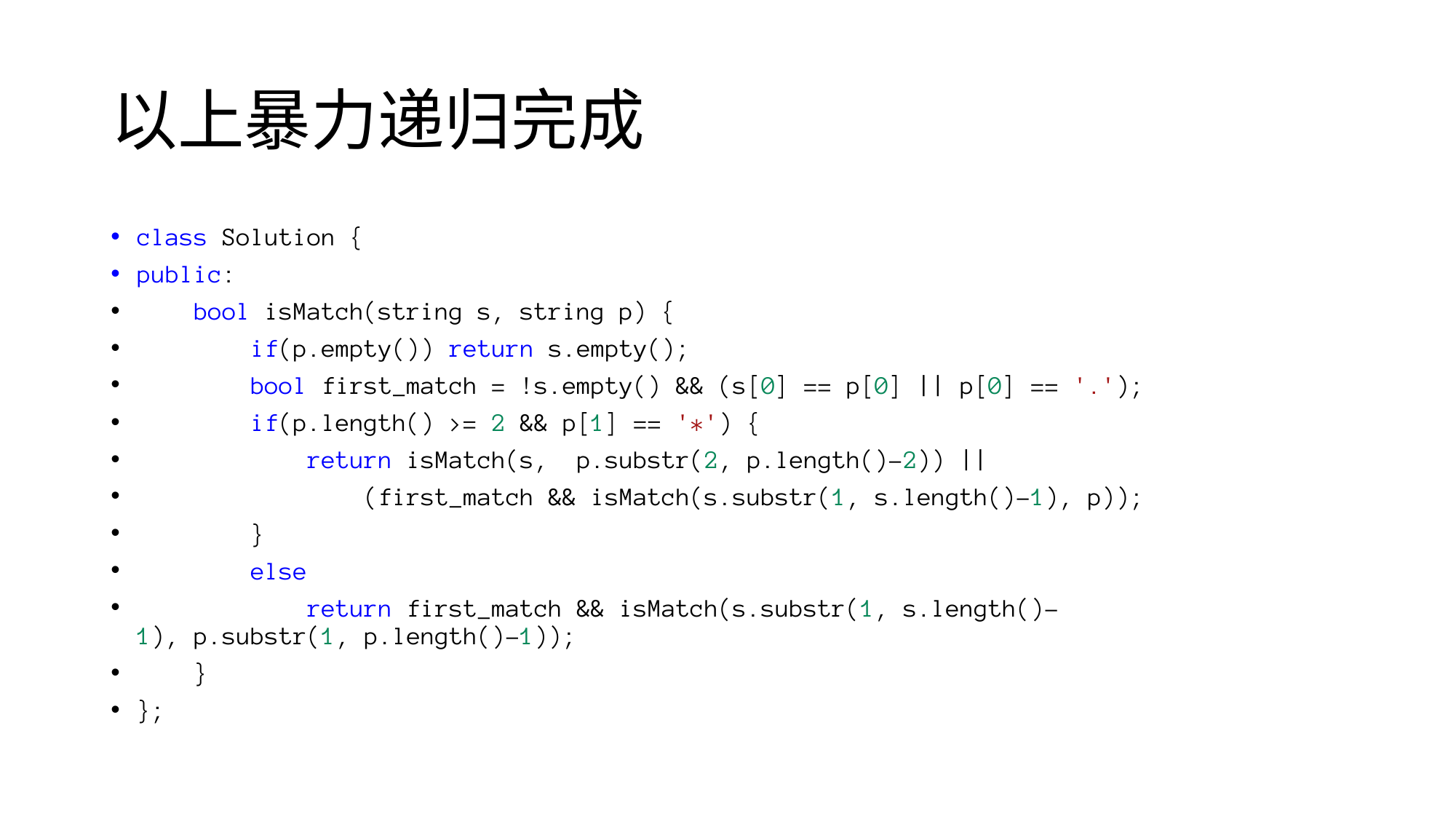

# 以上暴力递归完成
class Solution {
public:
    bool isMatch(string s, string p) {
        if(p.empty()) return s.empty();
        bool first_match = !s.empty() && (s[0] == p[0] || p[0] == '.');
        if(p.length() >= 2 && p[1] == '*') {
            return isMatch(s,  p.substr(2, p.length()-2)) ||
                (first_match && isMatch(s.substr(1, s.length()-1), p));
        }
        else
            return first_match && isMatch(s.substr(1, s.length()-1), p.substr(1, p.length()-1));
    }
};